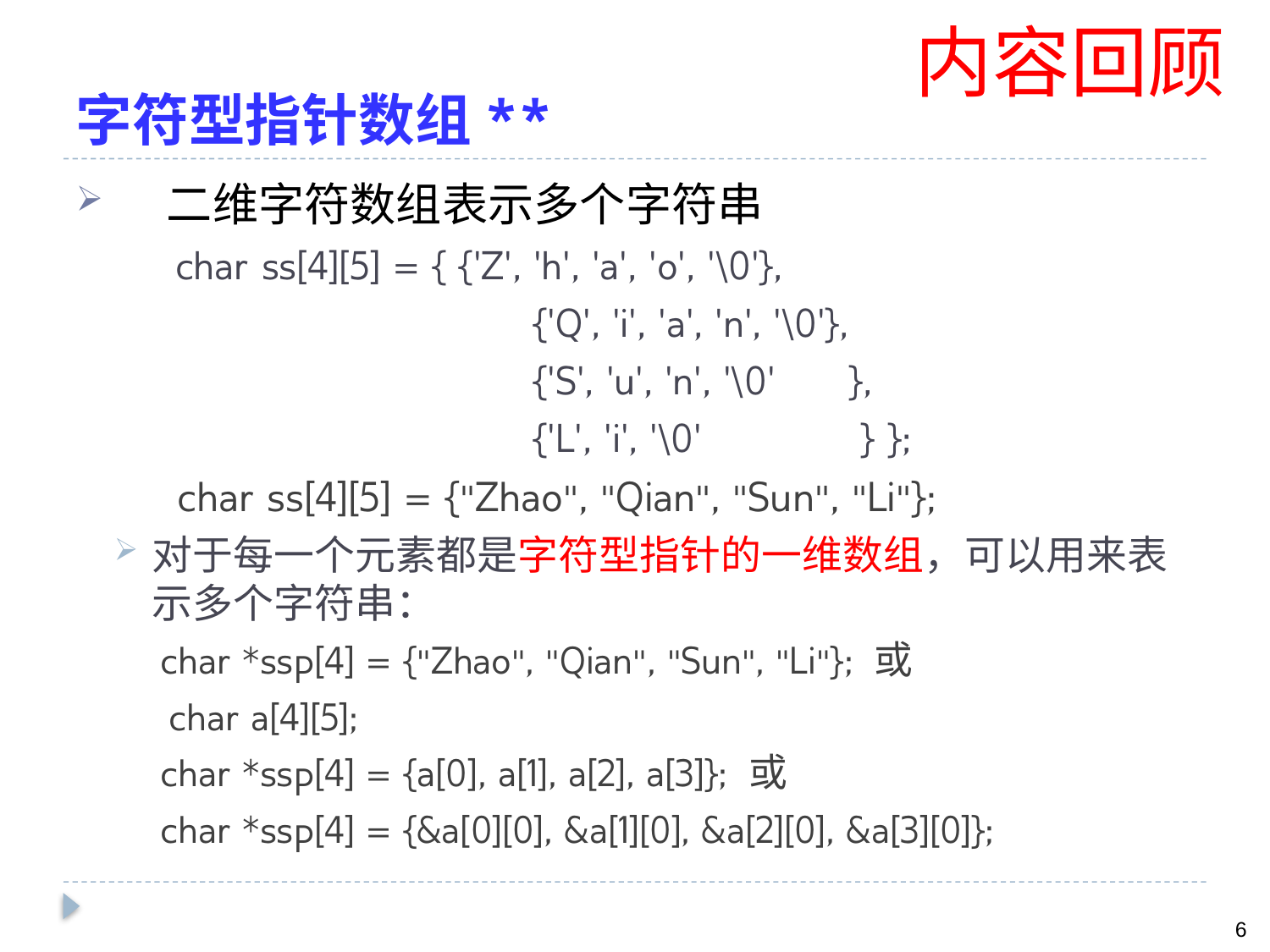

内容回顾
# 字符型指针数组**
    二维字符数组表示多个字符串
     char ss[4][5] = { {'Z', 'h', 'a', 'o', '\0'},
				{'Q', 'i', 'a', 'n', '\0'},
				{'S', 'u', 'n', '\0'      },
				{'L', 'i', '\0'             } };
     char ss[4][5] = {"Zhao", "Qian", "Sun", "Li"};
对于每一个元素都是字符型指针的一维数组，可以用来表示多个字符串：
    char *ssp[4] = {"Zhao", "Qian", "Sun", "Li"}; 或
        char a[4][5];
    char *ssp[4] = {a[0], a[1], a[2], a[3]}; 或
    char *ssp[4] = {&a[0][0], &a[1][0], &a[2][0], &a[3][0]};

6